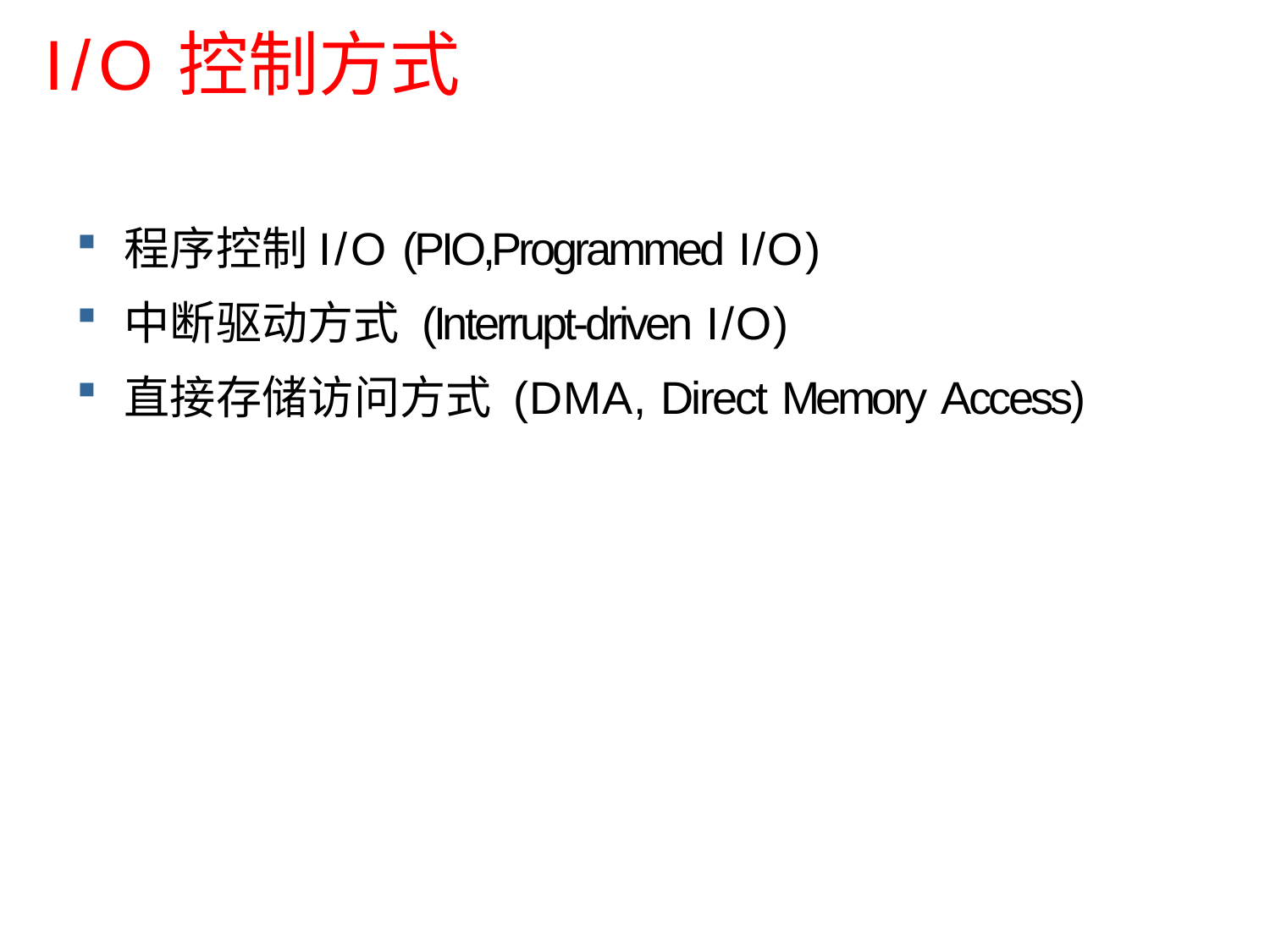

# I/O控制方式
程序控制I/O (PIO,Programmed I/O)
中断驱动方式 (Interrupt-driven I/O)
直接存储访问方式 (DMA, Direct Memory Access)